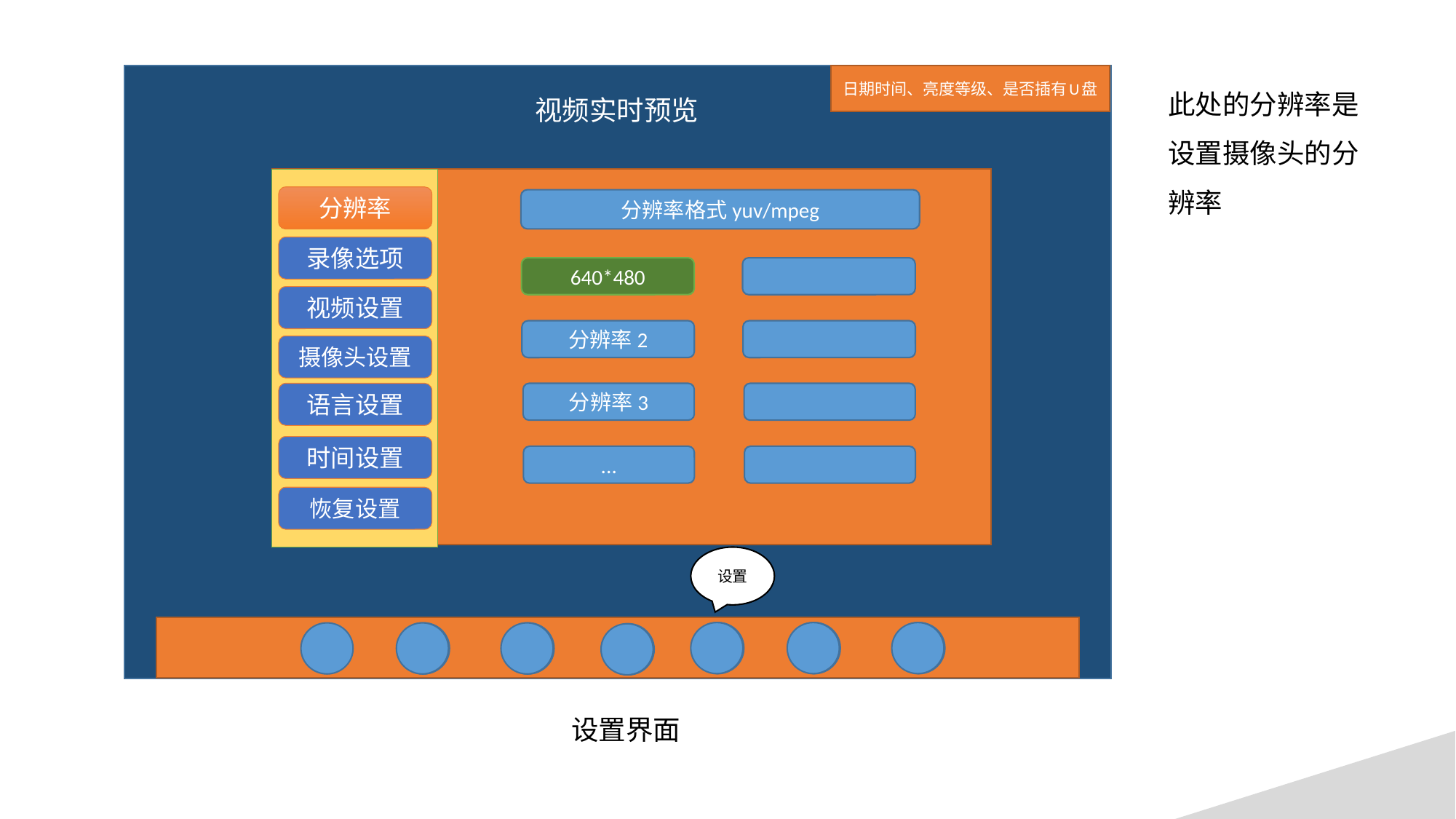

日期时间、亮度等级、是否插有U盘
此处的分辨率是设置摄像头的分辨率

视频实时预览

分辨率
分辨率格式yuv/mpeg
录像选项
640*480

视频设置
分辨率2

摄像头设置
语言设置
分辨率3

时间设置
...

恢复设置
设置

设置界面